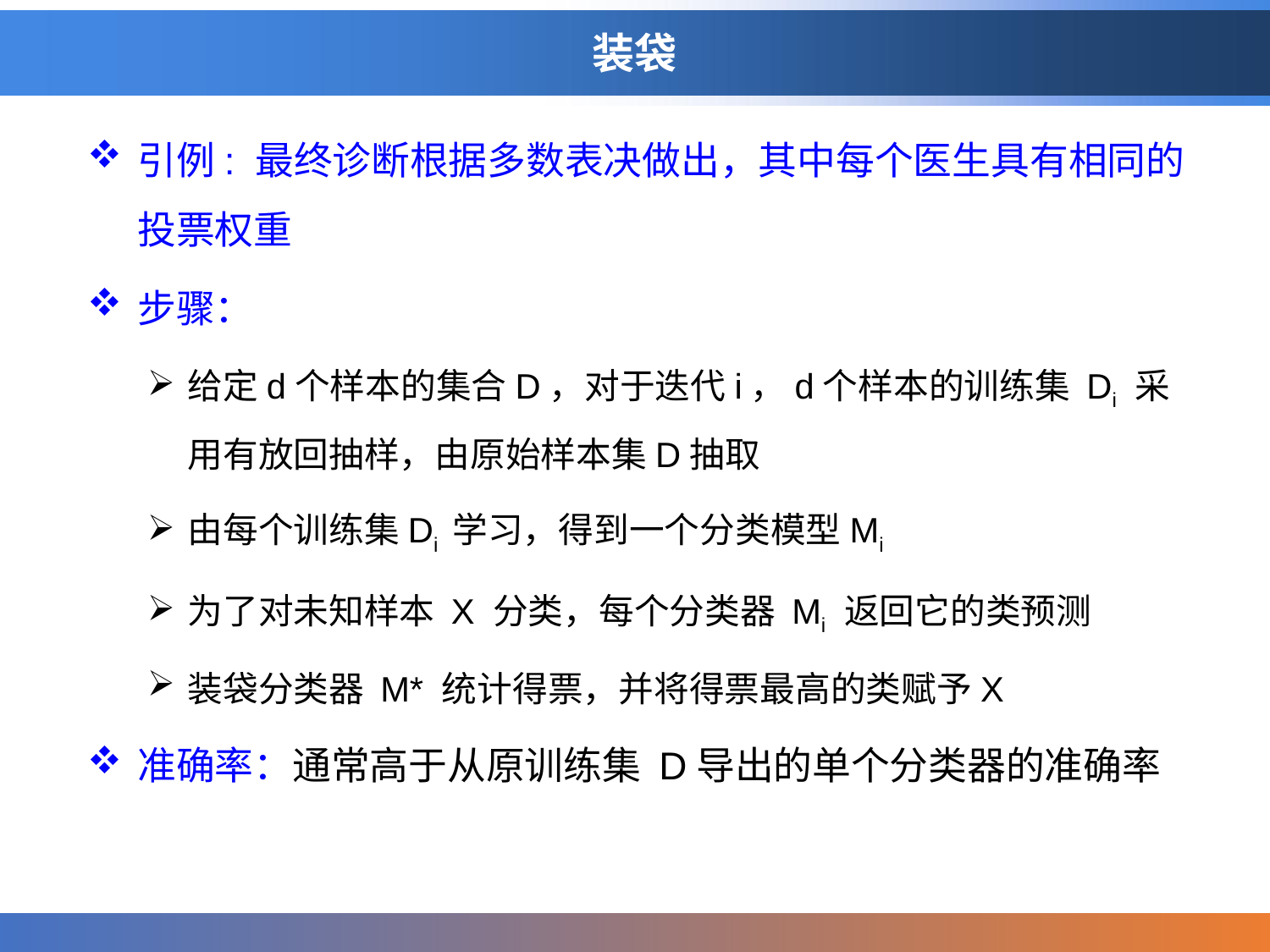

# 装袋
引例: 最终诊断根据多数表决做出，其中每个医生具有相同的投票权重
步骤：
给定d个样本的集合D，对于迭代i，d个样本的训练集 Di 采用有放回抽样，由原始样本集D抽取
由每个训练集Di 学习，得到一个分类模型Mi
为了对未知样本 X 分类，每个分类器 Mi 返回它的类预测
装袋分类器 M* 统计得票，并将得票最高的类赋予X
准确率：通常高于从原训练集 D导出的单个分类器的准确率